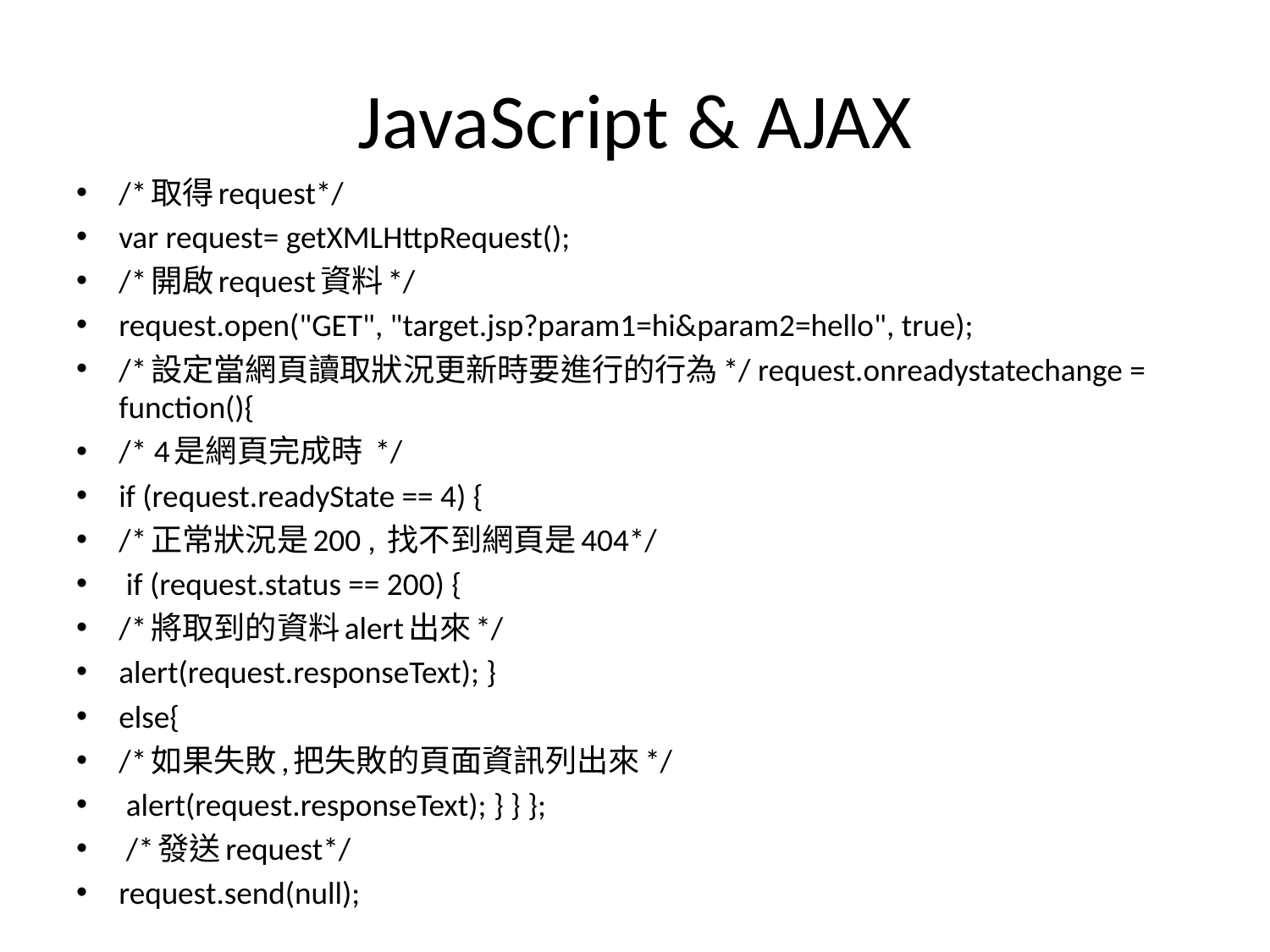

# JavaScript & AJAX
/*取得request*/
var request= getXMLHttpRequest();
/*開啟request資料*/
request.open("GET", "target.jsp?param1=hi&param2=hello", true);
/*設定當網頁讀取狀況更新時要進行的行為*/ request.onreadystatechange = function(){
/* 4是網頁完成時 */
if (request.readyState == 4) {
/*正常狀況是200 , 找不到網頁是404*/
 if (request.status == 200) {
/*將取到的資料alert出來*/
alert(request.responseText); }
else{
/*如果失敗,把失敗的頁面資訊列出來*/
 alert(request.responseText); } } };
 /*發送request*/
request.send(null);